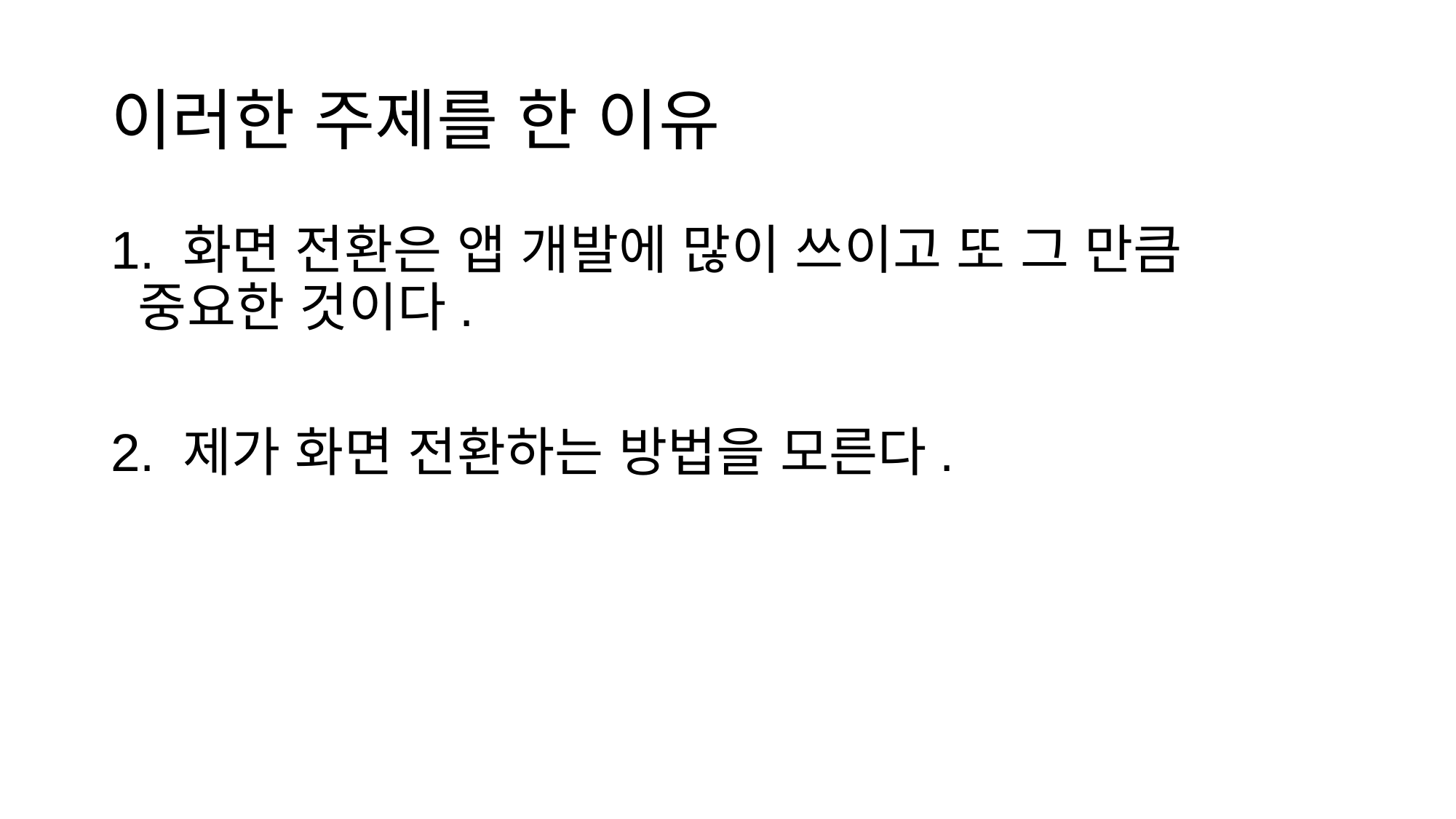

# 이러한 주제를 한 이유
1. 화면 전환은 앱 개발에 많이 쓰이고 또 그 만큼 중요한 것이다.

2. 제가 화면 전환하는 방법을 모른다.